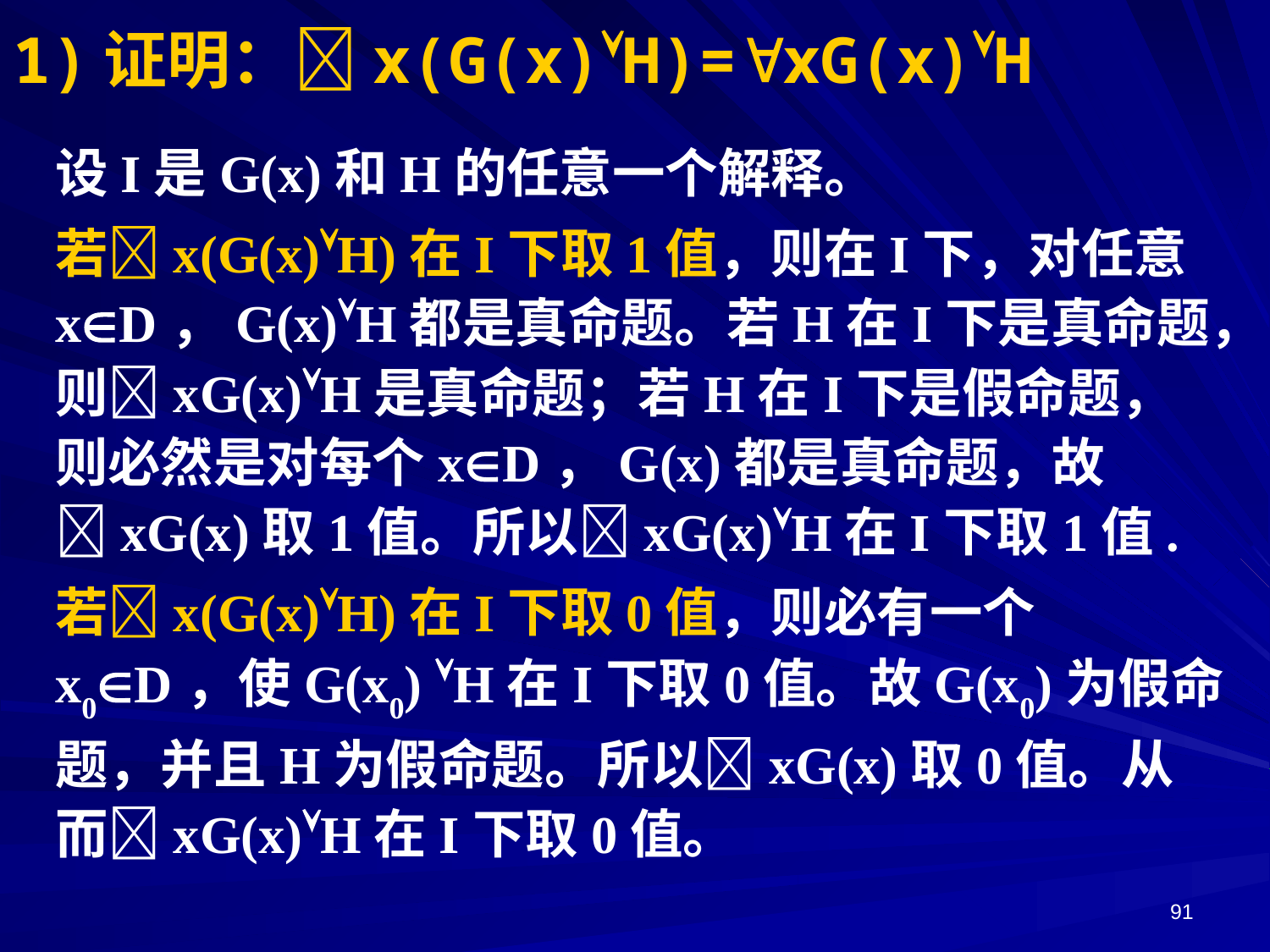

# 1)证明：∀x(G(x)∨H)=∀xG(x)∨H
设I是G(x)和H的任意一个解释。
若∀x(G(x)∨H)在I下取1值，则在I下，对任意x∈D，G(x)∨H都是真命题。若H在I下是真命题，则∀xG(x)∨H是真命题；若H在I下是假命题，则必然是对每个x∈D，G(x)都是真命题，故∀xG(x)取1值。所以∀xG(x)∨H在I下取1值.
若∀x(G(x)∨H)在I下取0值，则必有一个x0∈D，使G(x0) ∨H在I下取0值。故G(x0)为假命题，并且H为假命题。所以∀xG(x)取0值。从而∀xG(x)∨H在I下取0值。
91